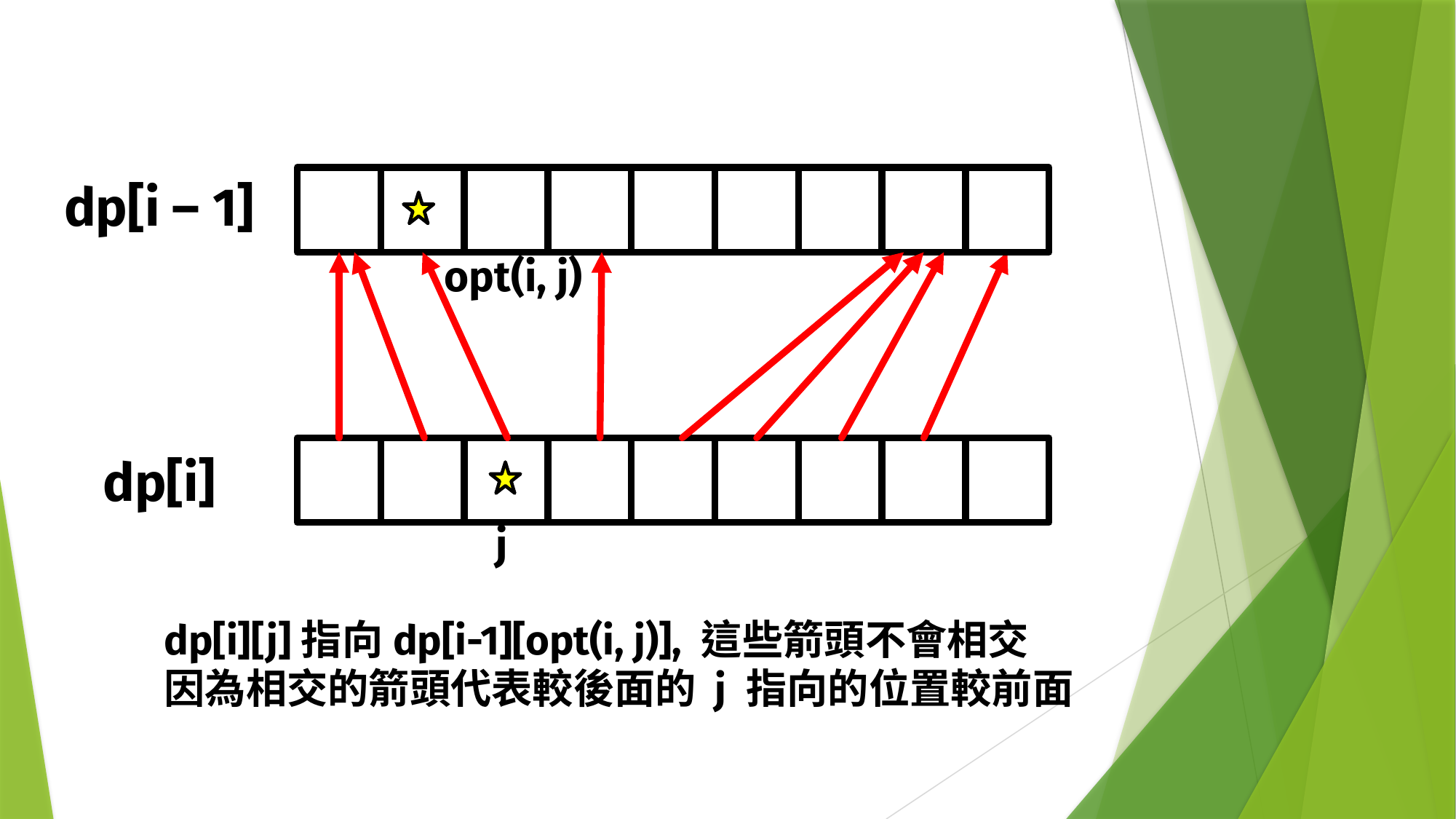

dp[i – 1]

opt(i, j)

dp[i]

j
dp[i][j]指向dp[i-1][opt(i, j)], 這些箭頭不會相交
因為相交的箭頭代表較後面的 j 指向的位置較前面